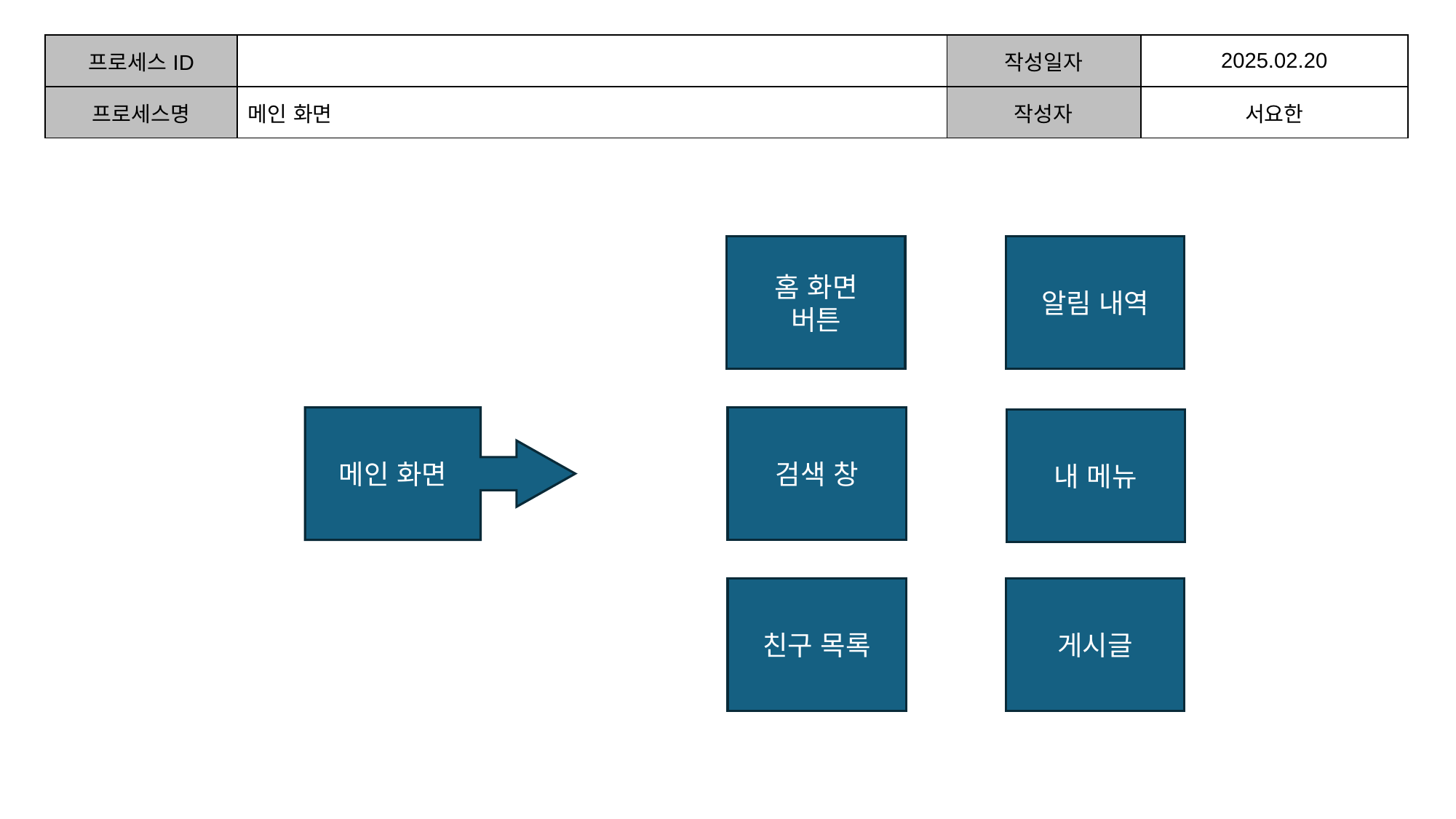

| 프로세스ID |  | 작성일자 | 2025.02.20 |
| --- | --- | --- | --- |
| 프로세스명 | 메인 화면 | 작성자 | 서요한 |
|  |  |  |  |
홈 화면
버튼
알림 내역
메인 화면
검색 창
내 메뉴
친구 목록
게시글